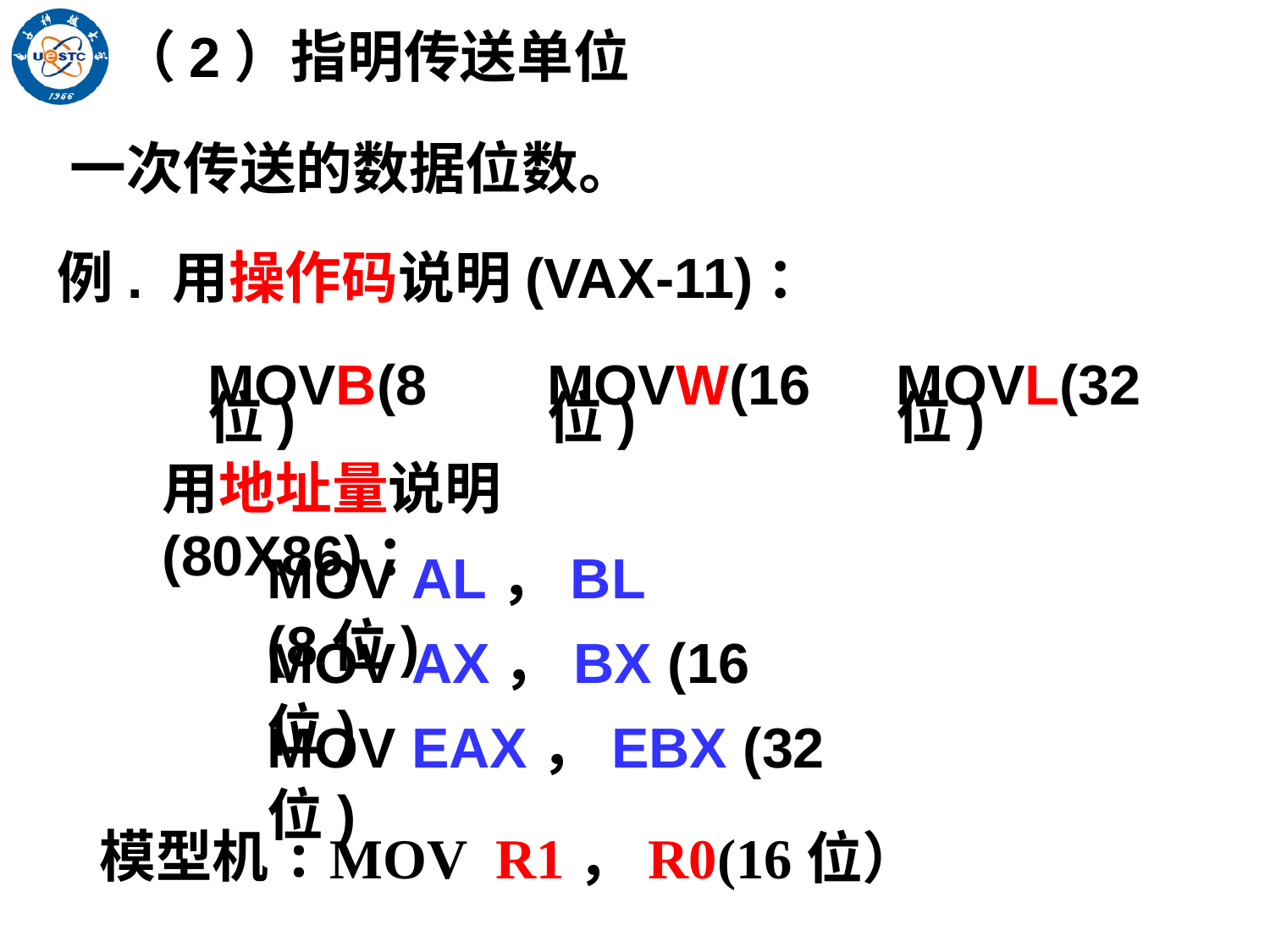

（2）指明传送单位
一次传送的数据位数。
例. 用操作码说明(VAX-11)：
MOVB(8位)
MOVW(16位)
MOVL(32位)
用地址量说明(80X86)：
MOV AL，BL (8位)
MOV AX，BX (16位)
MOV EAX，EBX (32位)
模型机:
MOV  R1，R0(16位）